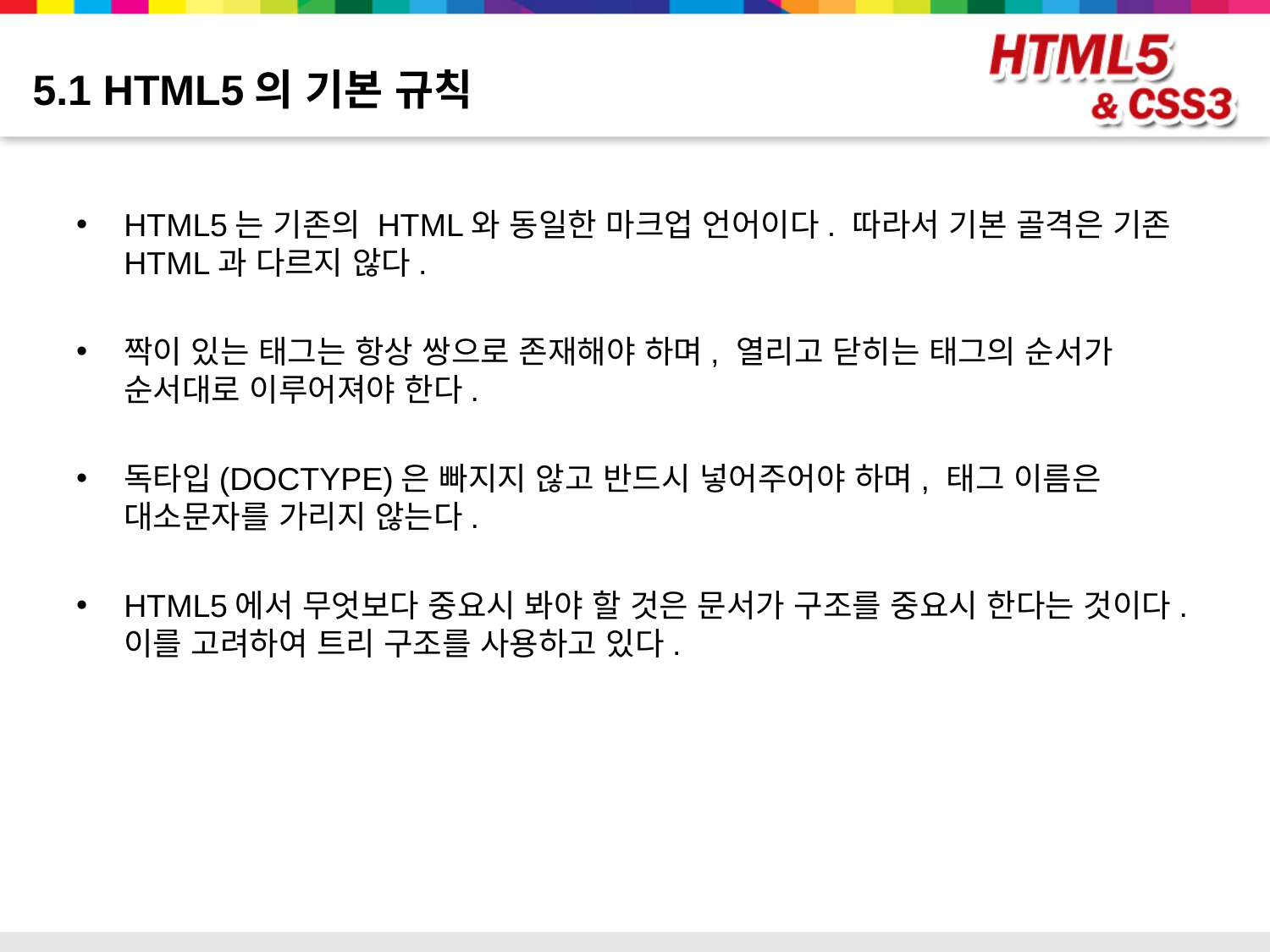

# 5.1 HTML5의 기본 규칙
HTML5는 기존의 HTML와 동일한 마크업 언어이다. 따라서 기본 골격은 기존 HTML과 다르지 않다.

짝이 있는 태그는 항상 쌍으로 존재해야 하며, 열리고 닫히는 태그의 순서가 순서대로 이루어져야 한다.

독타입(DOCTYPE)은 빠지지 않고 반드시 넣어주어야 하며, 태그 이름은 대소문자를 가리지 않는다.

HTML5에서 무엇보다 중요시 봐야 할 것은 문서가 구조를 중요시 한다는 것이다. 이를 고려하여 트리 구조를 사용하고 있다.